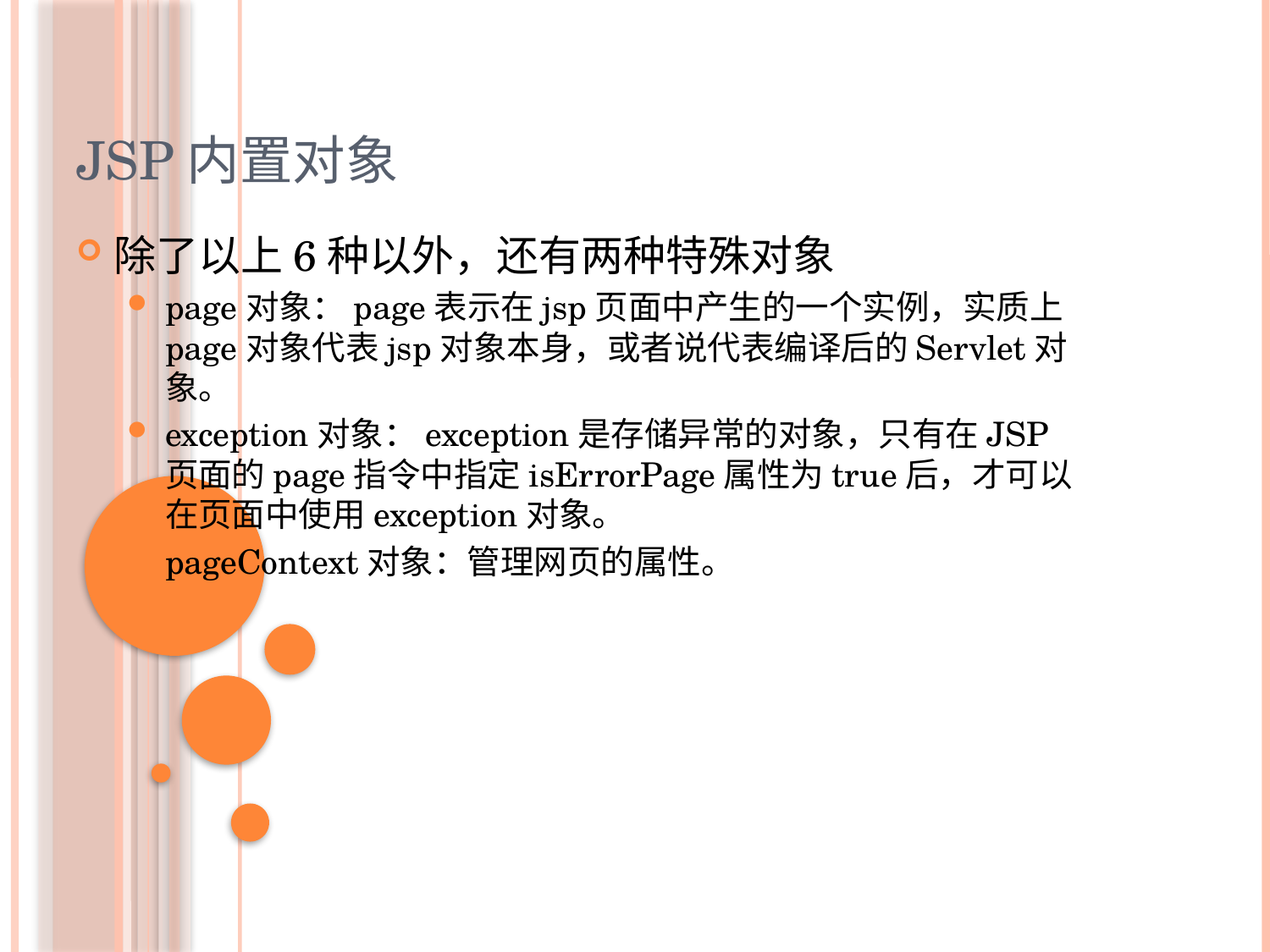

JSP内置对象
除了以上6种以外，还有两种特殊对象
page对象：page表示在jsp页面中产生的一个实例，实质上page对象代表jsp对象本身，或者说代表编译后的Servlet对象。
exception对象：exception是存储异常的对象，只有在JSP页面的page指令中指定isErrorPage属性为true后，才可以在页面中使用exception对象。
pageContext对象：管理网页的属性。